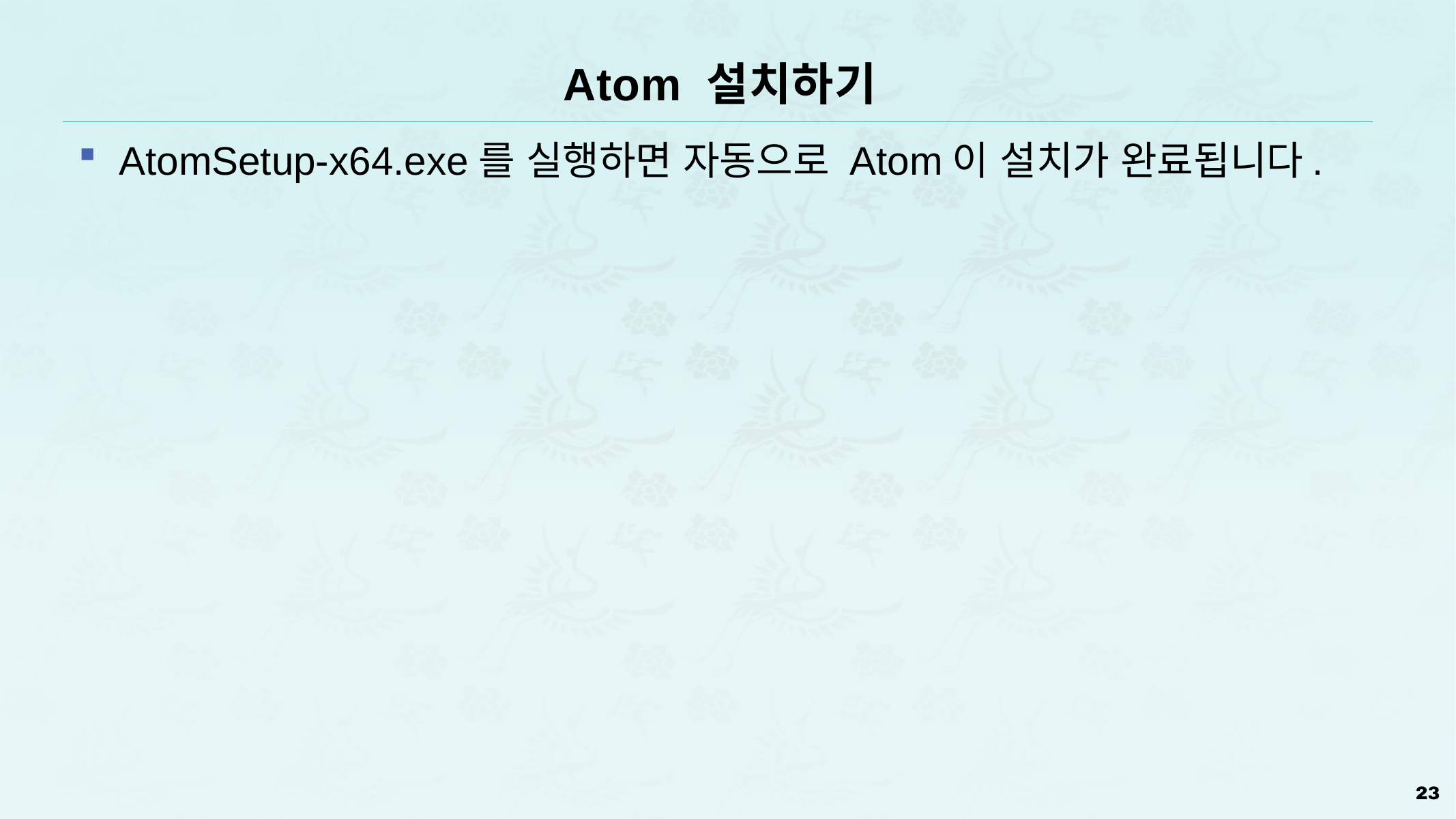

# Atom 설치하기
AtomSetup-x64.exe를 실행하면 자동으로 Atom이 설치가 완료됩니다.
23